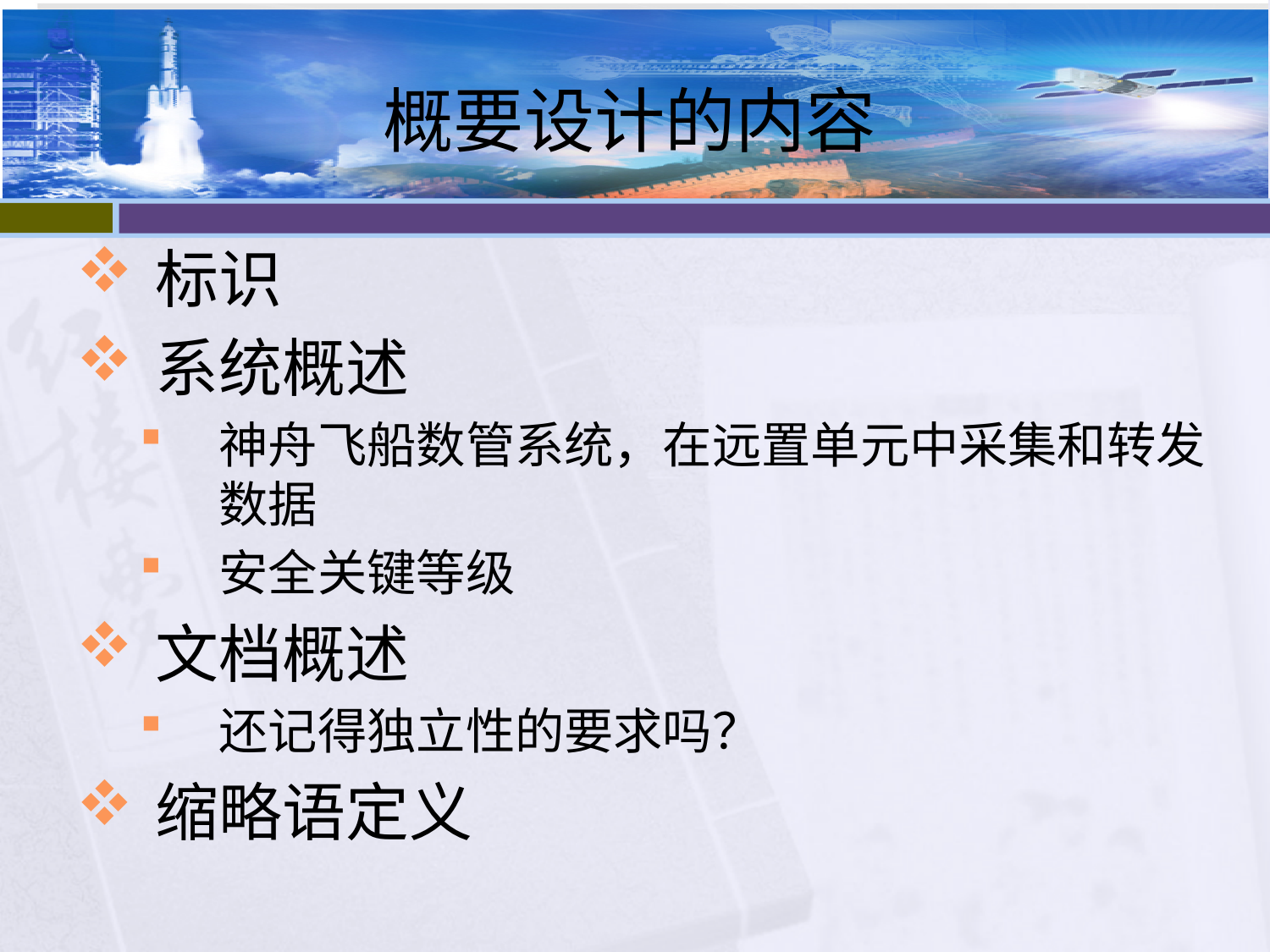

# 概要设计的内容

标识
系统概述
神舟飞船数管系统，在远置单元中采集和转发数据
安全关键等级
文档概述
还记得独立性的要求吗？
缩略语定义